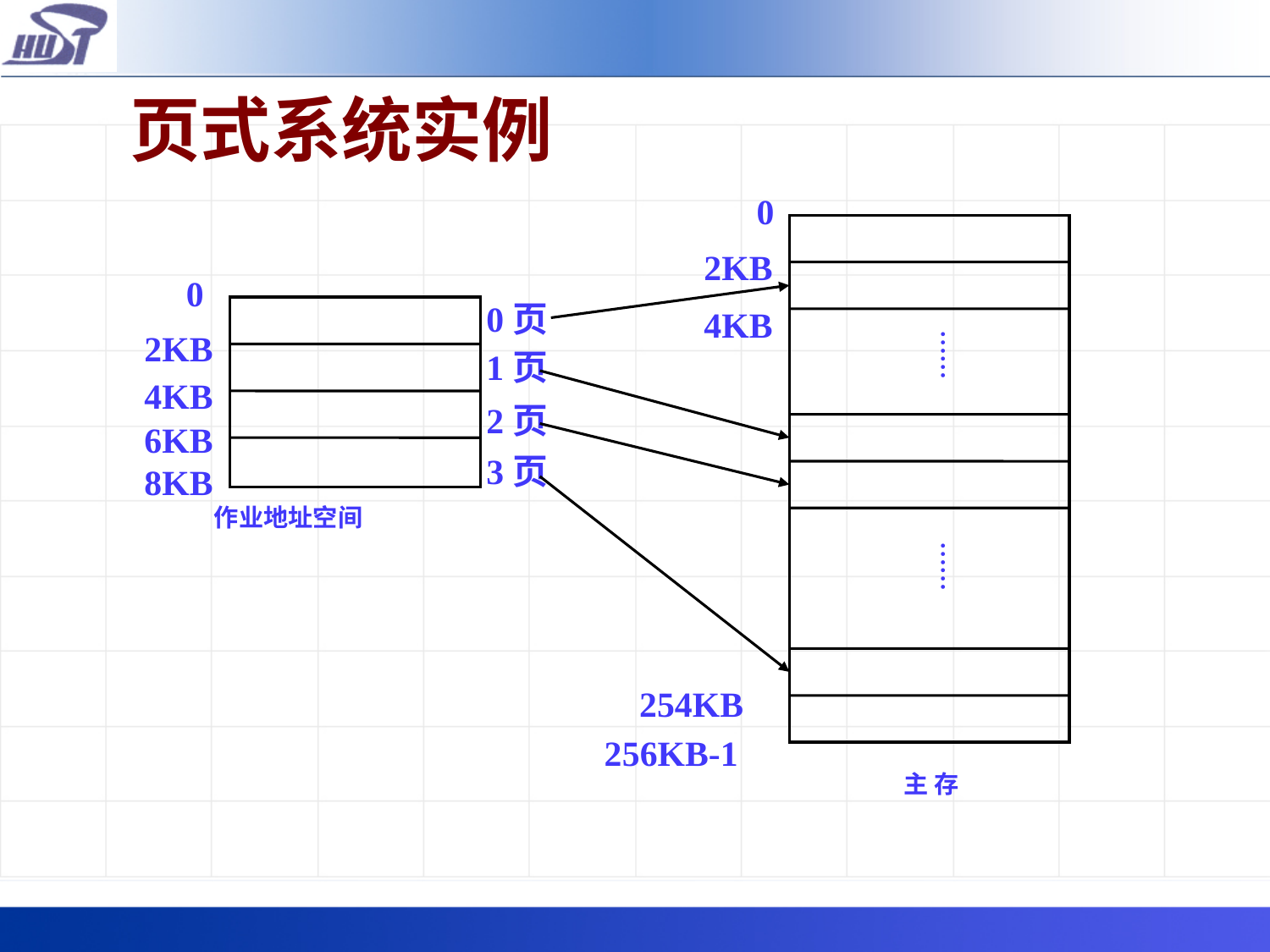

页式系统实例
0

2KB

0

0页

4KB

……
2KB
1页

4KB

2页
6KB

3页
8KB

作业地址空间

……

254KB

256KB-1
主 存